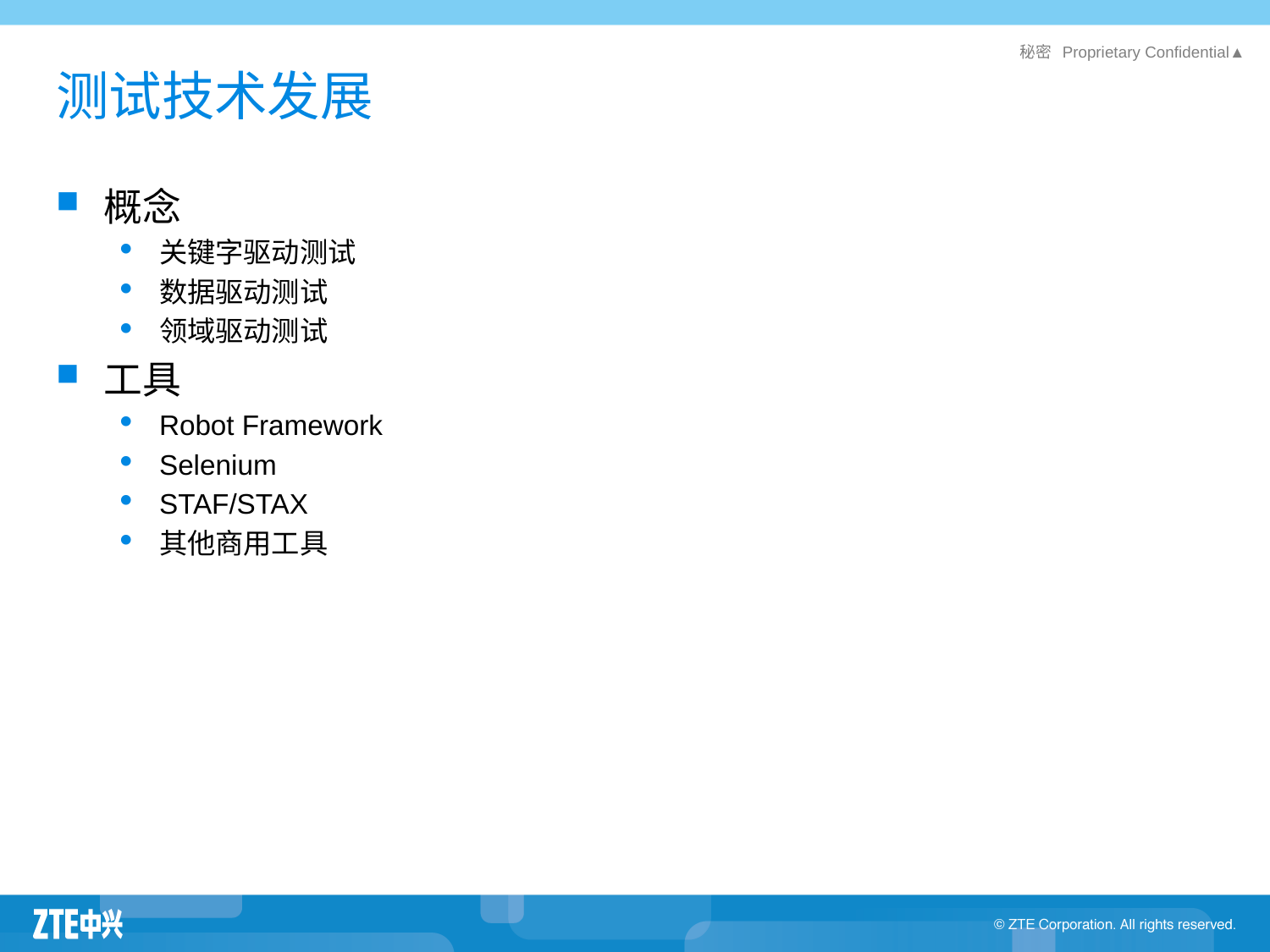

# 测试技术发展
概念
关键字驱动测试
数据驱动测试
领域驱动测试
工具
Robot Framework
Selenium
STAF/STAX
其他商用工具